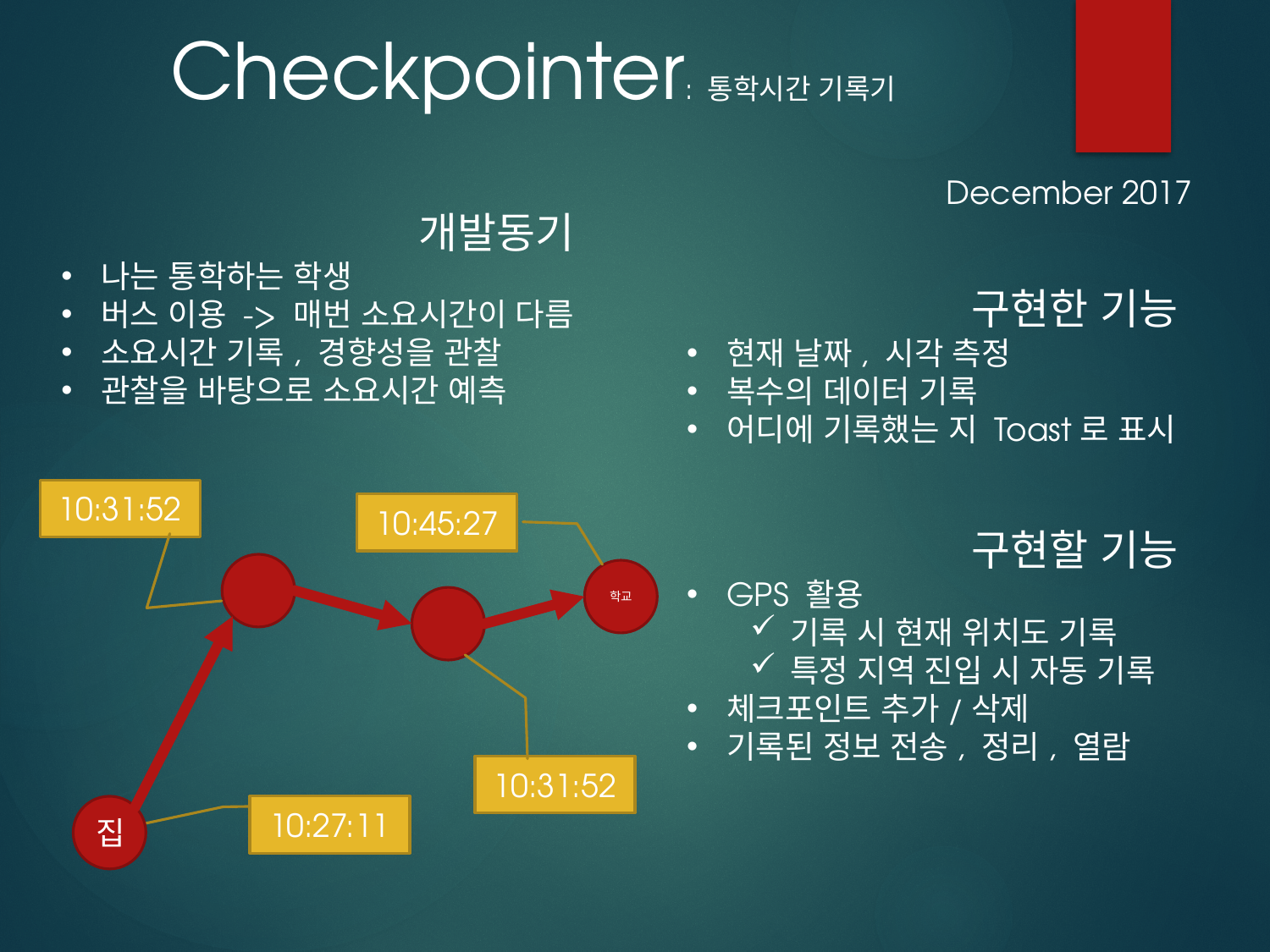

Checkpointer: 통학시간 기록기
December 2017
개발동기
나는 통학하는 학생
버스 이용 -> 매번 소요시간이 다름
소요시간 기록, 경향성을 관찰
관찰을 바탕으로 소요시간 예측
구현한 기능
현재 날짜, 시각 측정
복수의 데이터 기록
어디에 기록했는 지 Toast로 표시

구현할 기능
GPS 활용
기록 시 현재 위치도 기록
특정 지역 진입 시 자동 기록
체크포인트 추가/삭제
기록된 정보 전송, 정리, 열람
10:31:52
10:45:27

학교

10:31:52
집
10:27:11